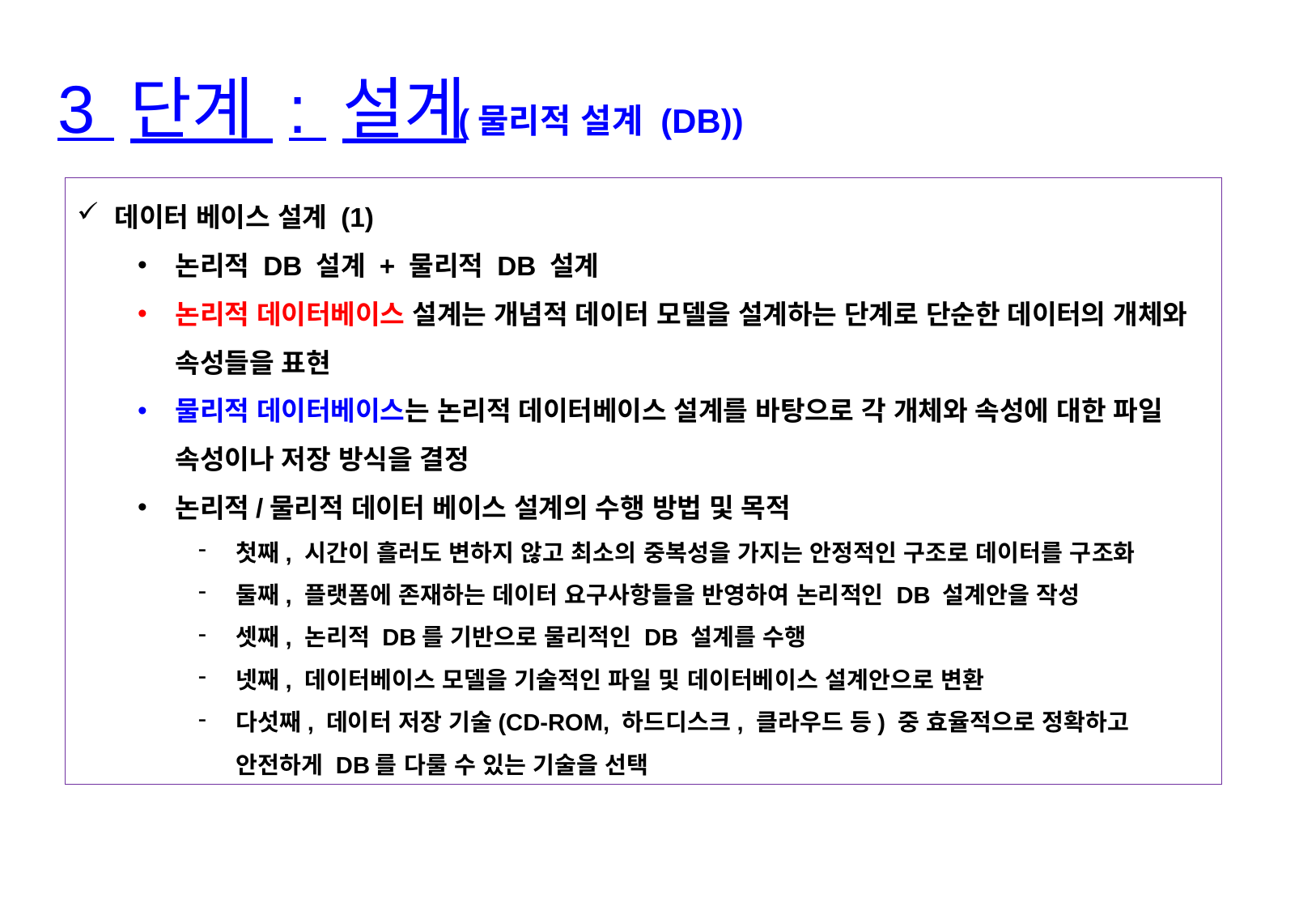

3 단계 : 설계
(물리적 설계 (DB))
데이터 베이스 설계 (1)
논리적 DB 설계 + 물리적 DB 설계
논리적 데이터베이스 설계는 개념적 데이터 모델을 설계하는 단계로 단순한 데이터의 개체와 속성들을 표현
물리적 데이터베이스는 논리적 데이터베이스 설계를 바탕으로 각 개체와 속성에 대한 파일 속성이나 저장 방식을 결정
논리적/물리적 데이터 베이스 설계의 수행 방법 및 목적
첫째, 시간이 흘러도 변하지 않고 최소의 중복성을 가지는 안정적인 구조로 데이터를 구조화
둘째, 플랫폼에 존재하는 데이터 요구사항들을 반영하여 논리적인 DB 설계안을 작성
셋째, 논리적 DB를 기반으로 물리적인 DB 설계를 수행
넷째, 데이터베이스 모델을 기술적인 파일 및 데이터베이스 설계안으로 변환
다섯째, 데이터 저장 기술(CD-ROM, 하드디스크, 클라우드 등) 중 효율적으로 정확하고 안전하게 DB를 다룰 수 있는 기술을 선택